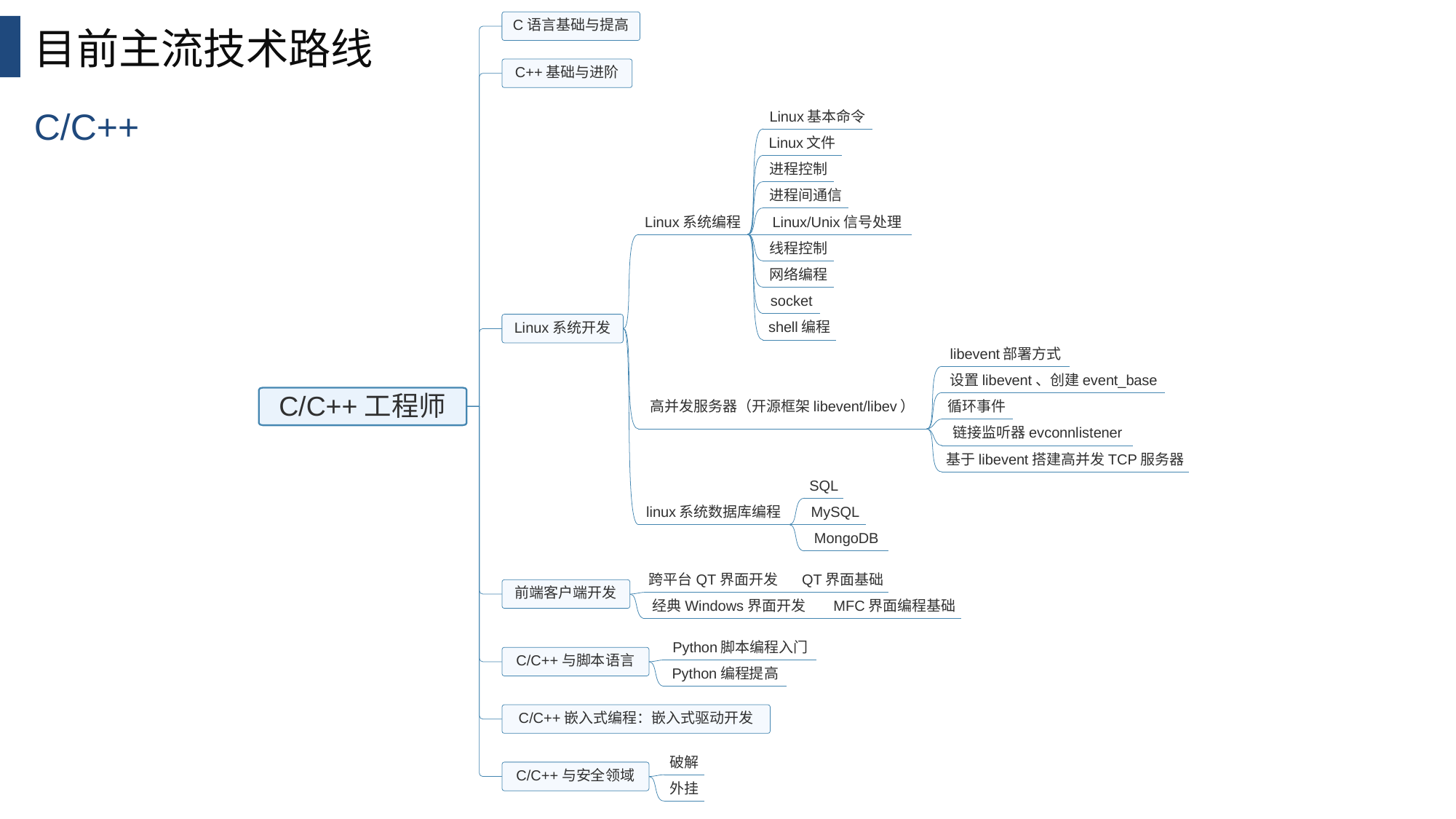

C语言基础与提高
C++基础与进阶
Linux基本命令
Linux文件
进程控制

进程间通信

Linux系统编程
Linux/Unix信号处理

线程控制

网络编程

socket
Linux系统开发
shell编程
libevent部署方式

设置libevent、创建event_base

高并发服务器（开源框架libevent/libev）
C/C++工程师
循环事件

链接监听器evconnlistener

基于libevent搭建高并发TCP服务器

SQL

linux系统数据库编程
MySQL

MongoDB

跨平台QT界面开发
QT界面基础
前端客户端开发

经典Windows界面开发
MFC界面编程基础

Python脚本编程入门
C/C++与脚本语言

Python编程提高

C/C++嵌入式编程：嵌入式驱动开发
破解
C/C++与安全领域

外挂

目前主流技术路线
C/C++